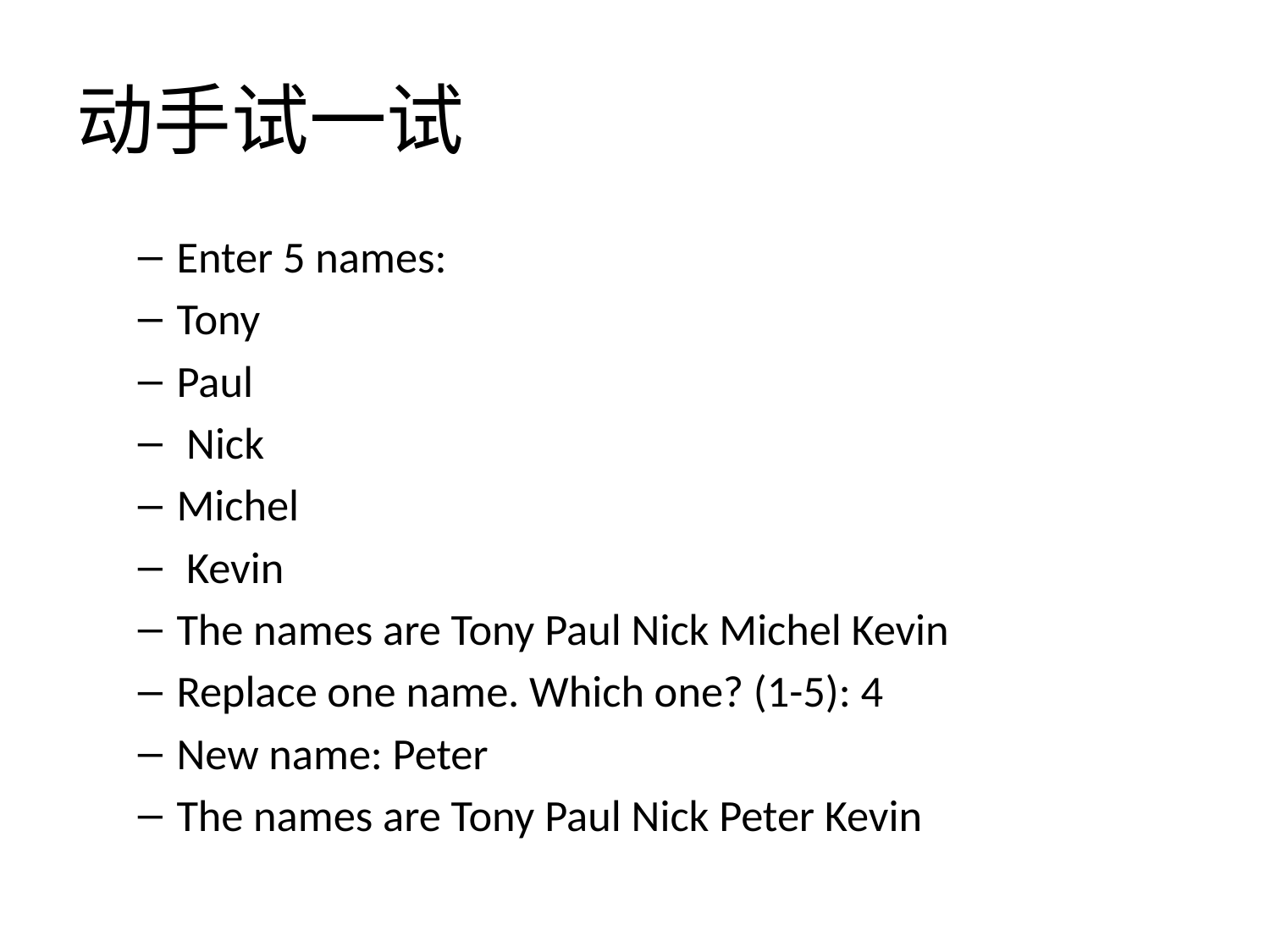

# 动手试一试
Enter 5 names:
Tony
Paul
 Nick
Michel
 Kevin
The names are Tony Paul Nick Michel Kevin
Replace one name. Which one? (1-5): 4
New name: Peter
The names are Tony Paul Nick Peter Kevin